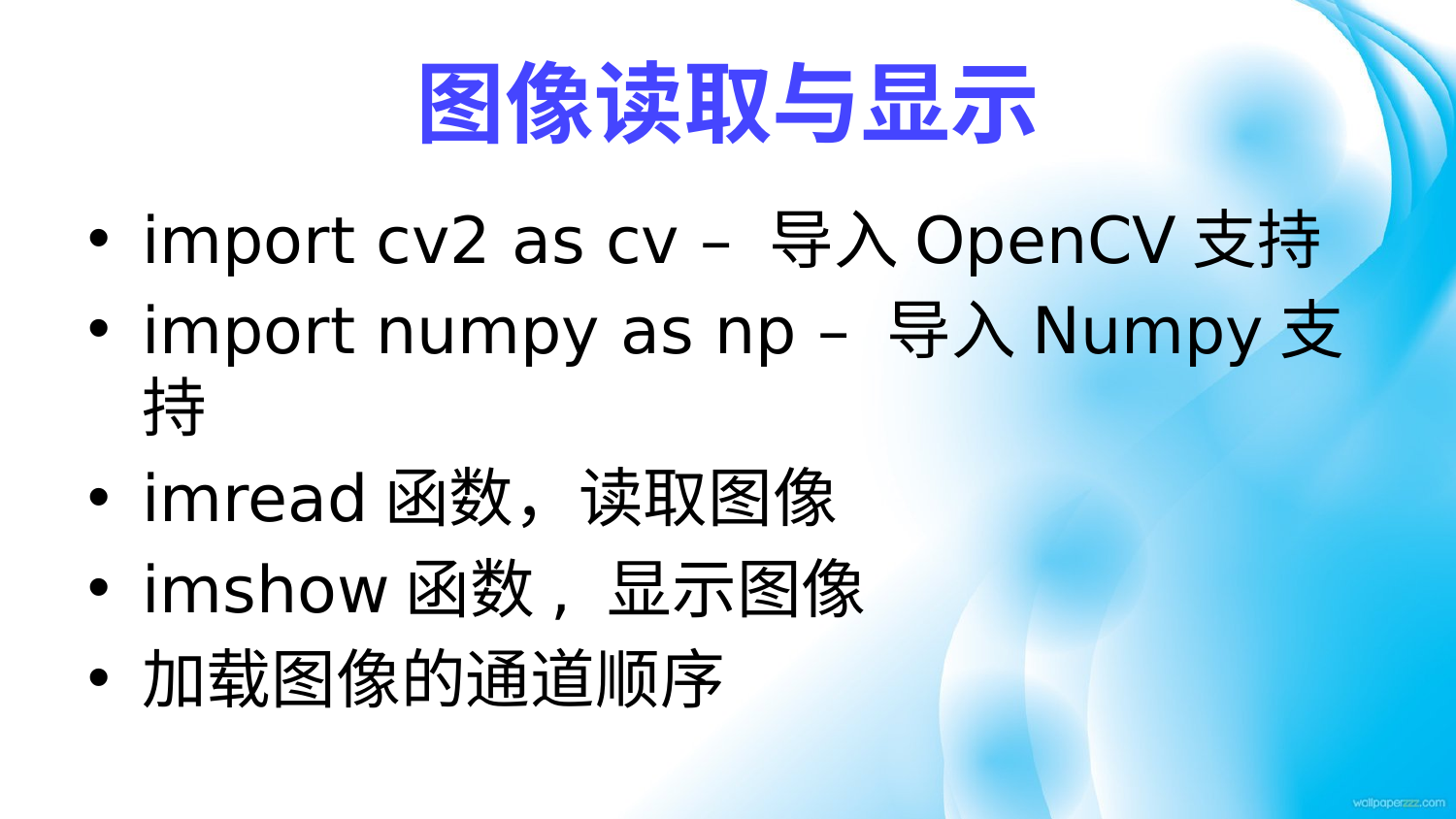

# 图像读取与显示
import cv2 as cv – 导入OpenCV支持
import numpy as np – 导入Numpy支持
imread函数，读取图像
imshow函数, 显示图像
加载图像的通道顺序